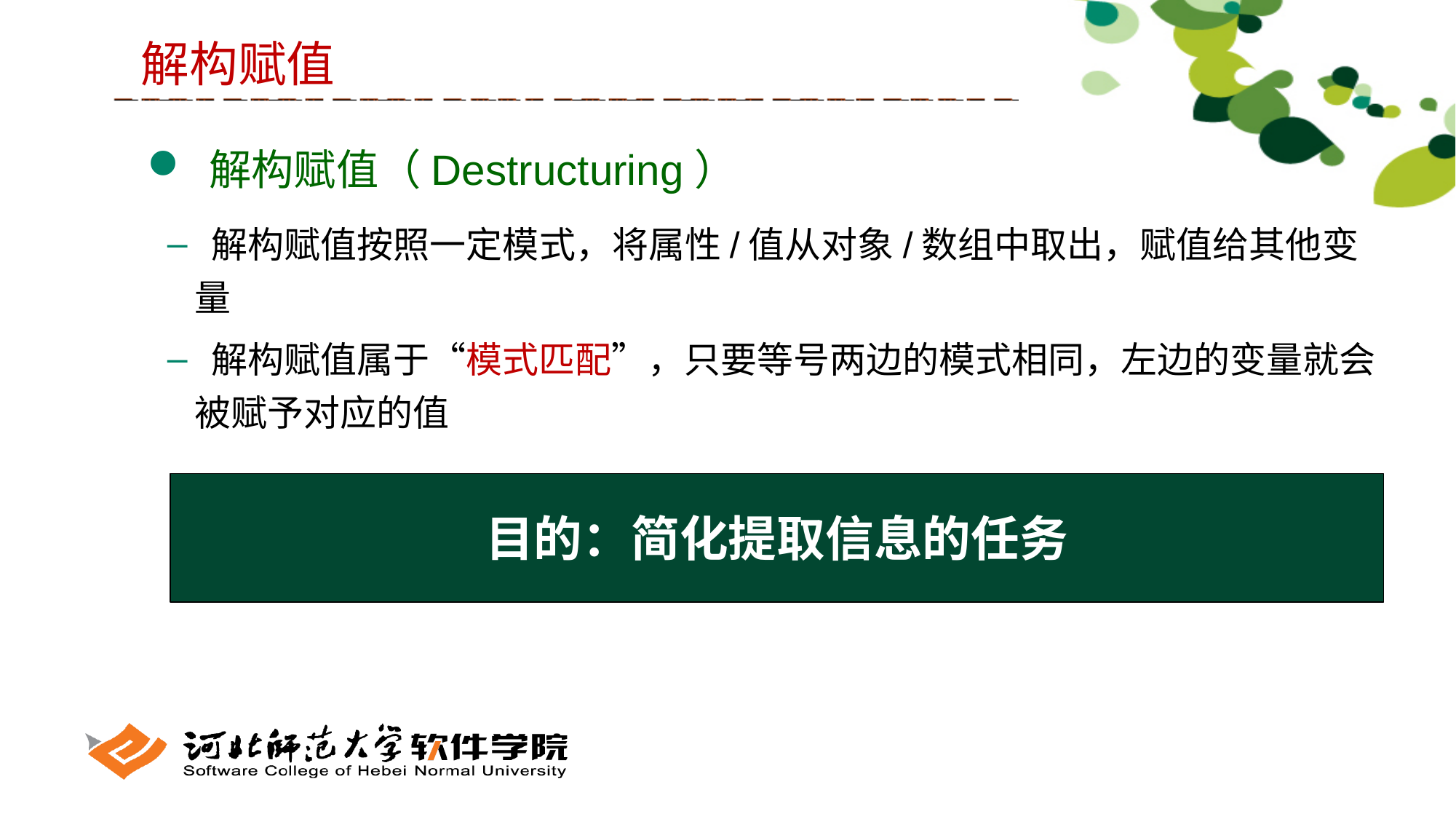

解构赋值
 解构赋值（Destructuring）
 解构赋值按照一定模式，将属性/值从对象/数组中取出，赋值给其他变量
 解构赋值属于“模式匹配”，只要等号两边的模式相同，左边的变量就会被赋予对应的值

目的：简化提取信息的任务